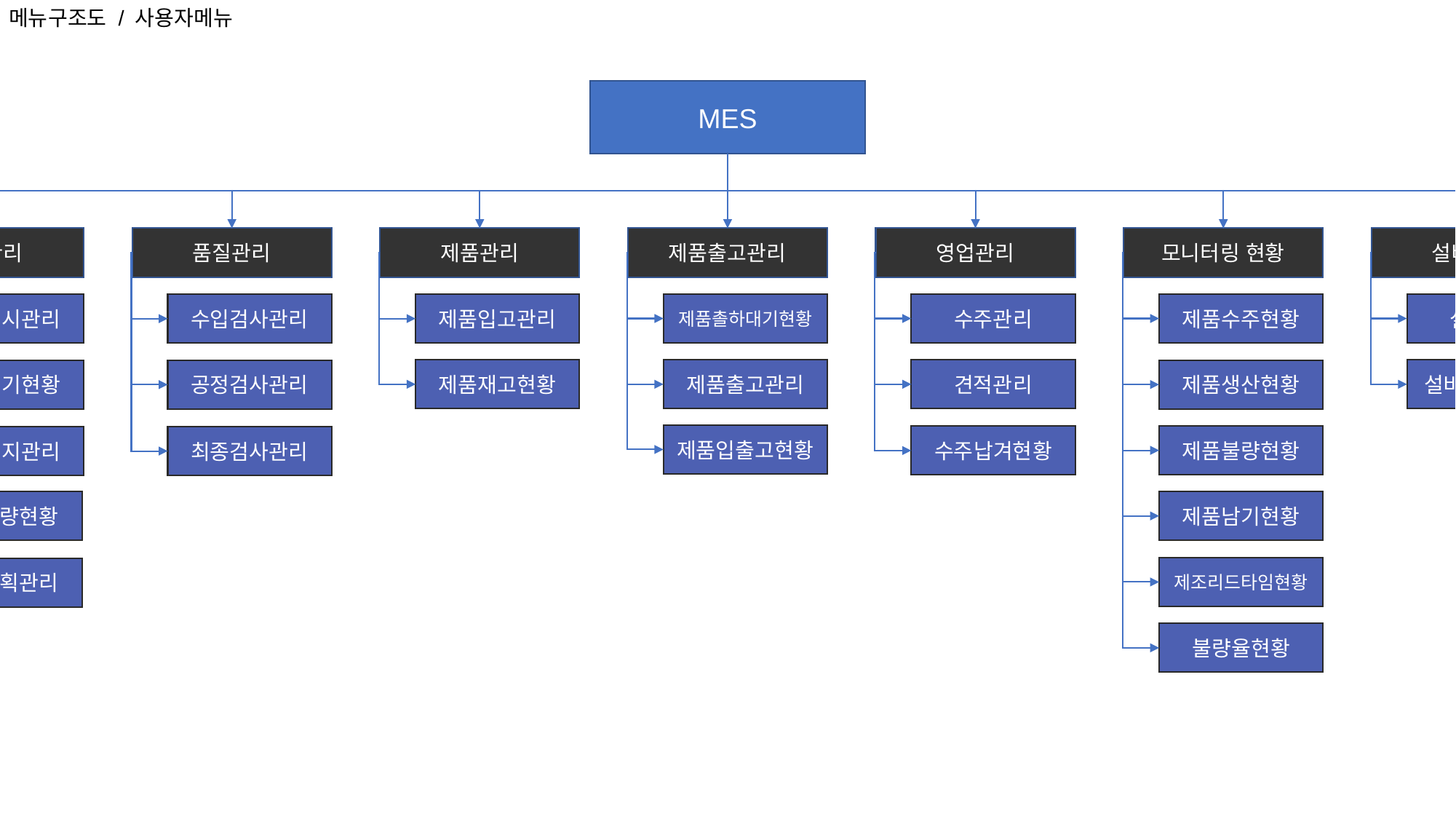

메뉴구조도 / 사용자메뉴
MES
기준정보관리
외주관리
생산관리
품질관리
제품관리
제품출고관리
영업관리
모니터링 현황
설비관리
시스템관리
장비연동
제품촐하대기현황
수주관리
제품수주현황
설비관리
코드관리
DISCARD
작업지시관리
수입검사관리
제품입고관리
거래처관리
발주관리
제품재고현황
제품출고관리
견적관리
설비 수리 관리
사용자 설정
PRODUCTIONMNS
제품생산현황
작업대기현황
공정검사관리
입고관리
품목분류관리
제품입출고현황
제품불량현황
사용자 신청 승인
STOPS
공정관리
출고관리
수주납겨현황
최종검사관리
작업일지관리
생산불량현황
제품남기현황
부서관리
제품관리
입출고현황
제조리드타임현황
직급관리
자재관리
재고현황
생산계획관리
불량율현황
기업정보관리
기초재고관리
DB 사용량